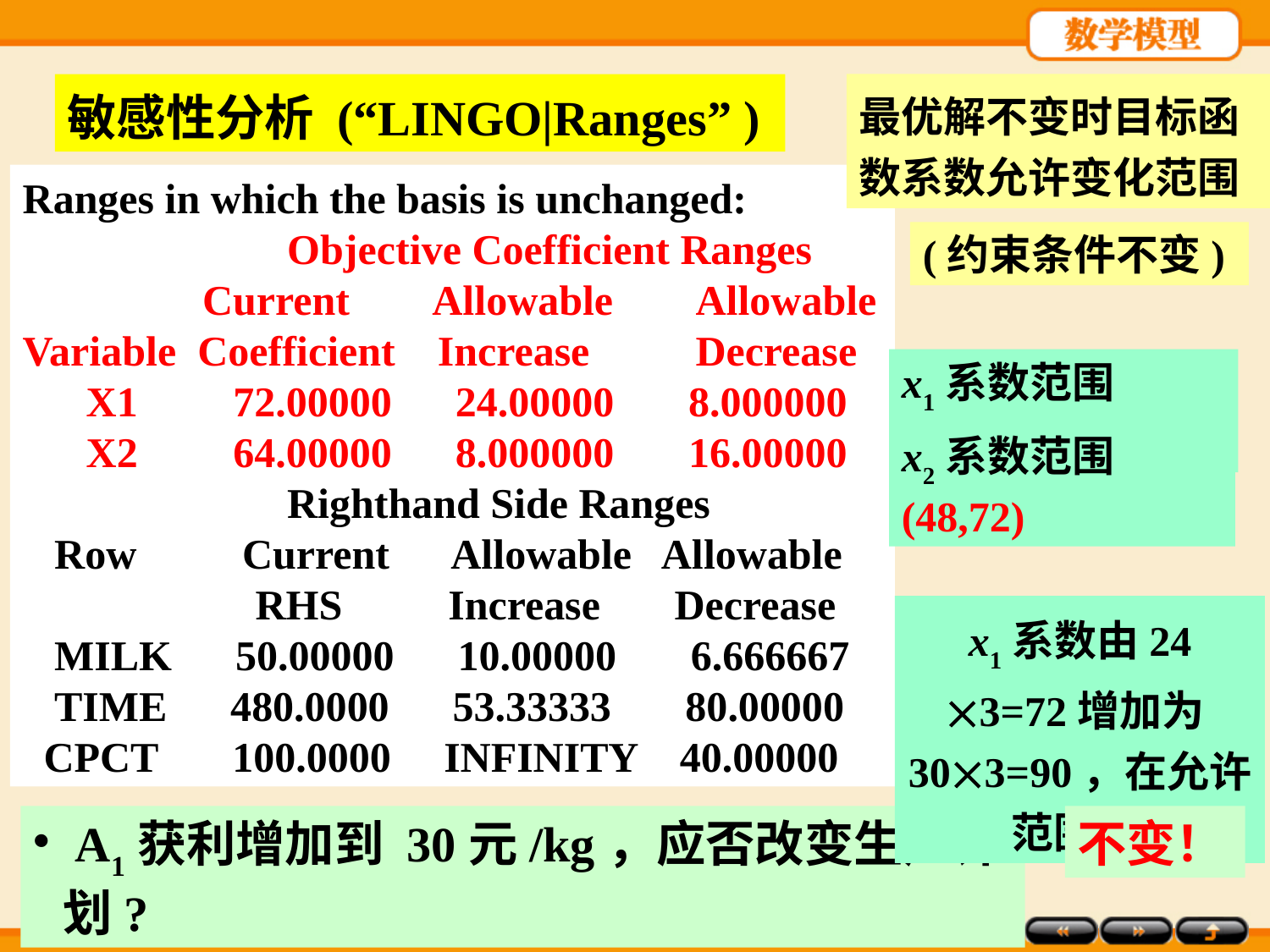

敏感性分析 (“LINGO|Ranges” )
最优解不变时目标函数系数允许变化范围
Ranges in which the basis is unchanged:
                         Objective Coefficient Ranges
                 Current        Allowable        Allowable
Variable  Coefficient    Increase          Decrease
      X1         72.00000      24.00000       8.000000
      X2         64.00000      8.000000       16.00000
                         Righthand Side Ranges
   Row          Current      Allowable   Allowable
                      RHS          Increase       Decrease
   MILK      50.00000      10.00000       6.666667
   TIME      480.0000      53.33333       80.00000
  CPCT       100.0000     INFINITY    40.00000
(约束条件不变)
x1系数范围(64,96)
x2系数范围(48,72)
x1系数由24 ×3=72增加为30×3=90，在允许范围内
 A1获利增加到 30元/kg，应否改变生产计划?
不变！